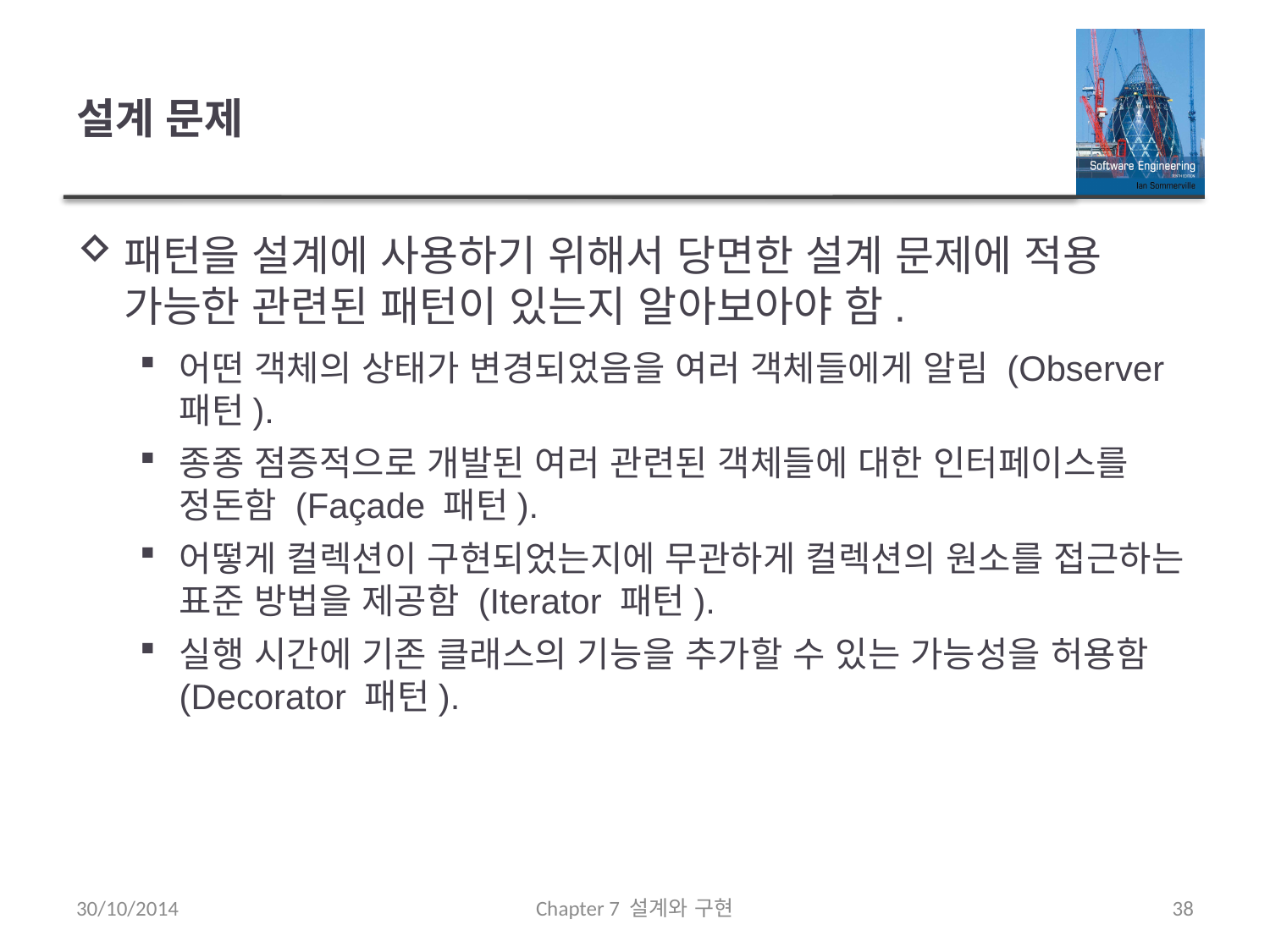

# 설계 문제
패턴을 설계에 사용하기 위해서 당면한 설계 문제에 적용 가능한 관련된 패턴이 있는지 알아보아야 함.
어떤 객체의 상태가 변경되었음을 여러 객체들에게 알림 (Observer 패턴).
종종 점증적으로 개발된 여러 관련된 객체들에 대한 인터페이스를 정돈함 (Façade 패턴).
어떻게 컬렉션이 구현되었는지에 무관하게 컬렉션의 원소를 접근하는 표준 방법을 제공함 (Iterator 패턴).
실행 시간에 기존 클래스의 기능을 추가할 수 있는 가능성을 허용함 (Decorator 패턴).

30/10/2014
Chapter 7 설계와 구현
38